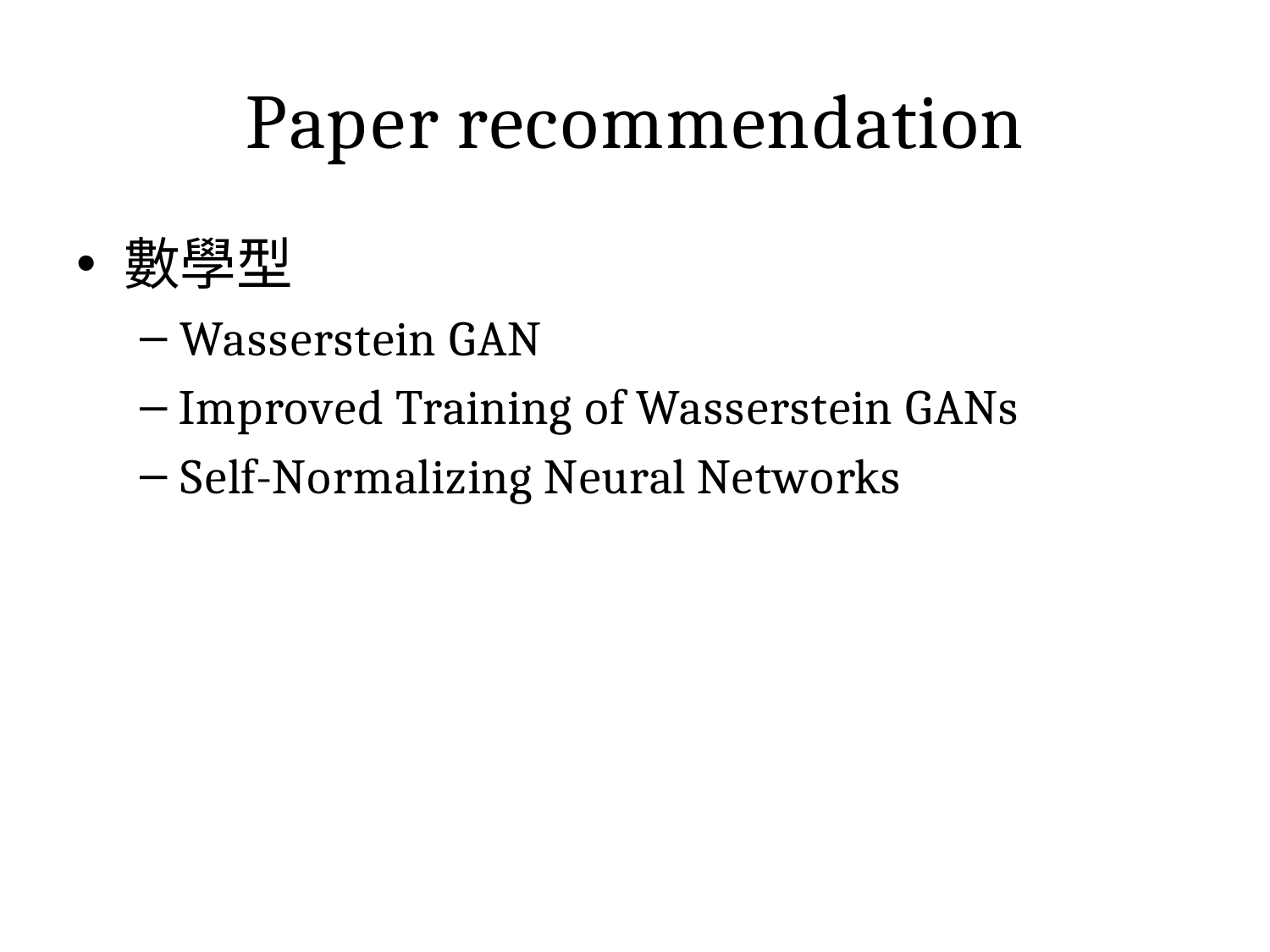

# Paper recommendation
數學型
Wasserstein GAN
Improved Training of Wasserstein GANs
Self-Normalizing Neural Networks